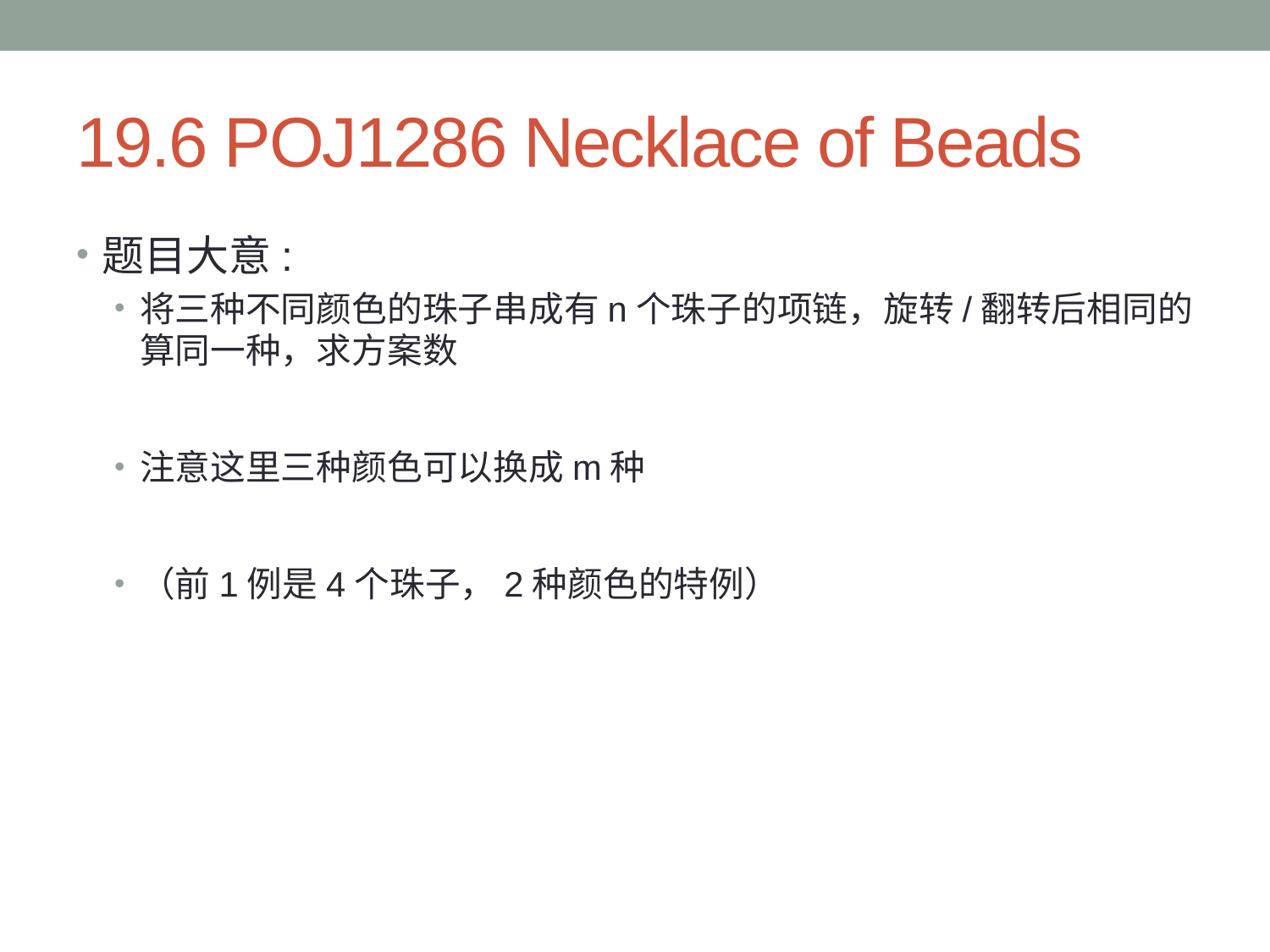

# 19.6 POJ1286 Necklace of Beads
题目大意:
将三种不同颜色的珠子串成有n个珠子的项链，旋转/翻转后相同的算同一种，求方案数

注意这里三种颜色可以换成m种

（前1例是4个珠子，2种颜色的特例）